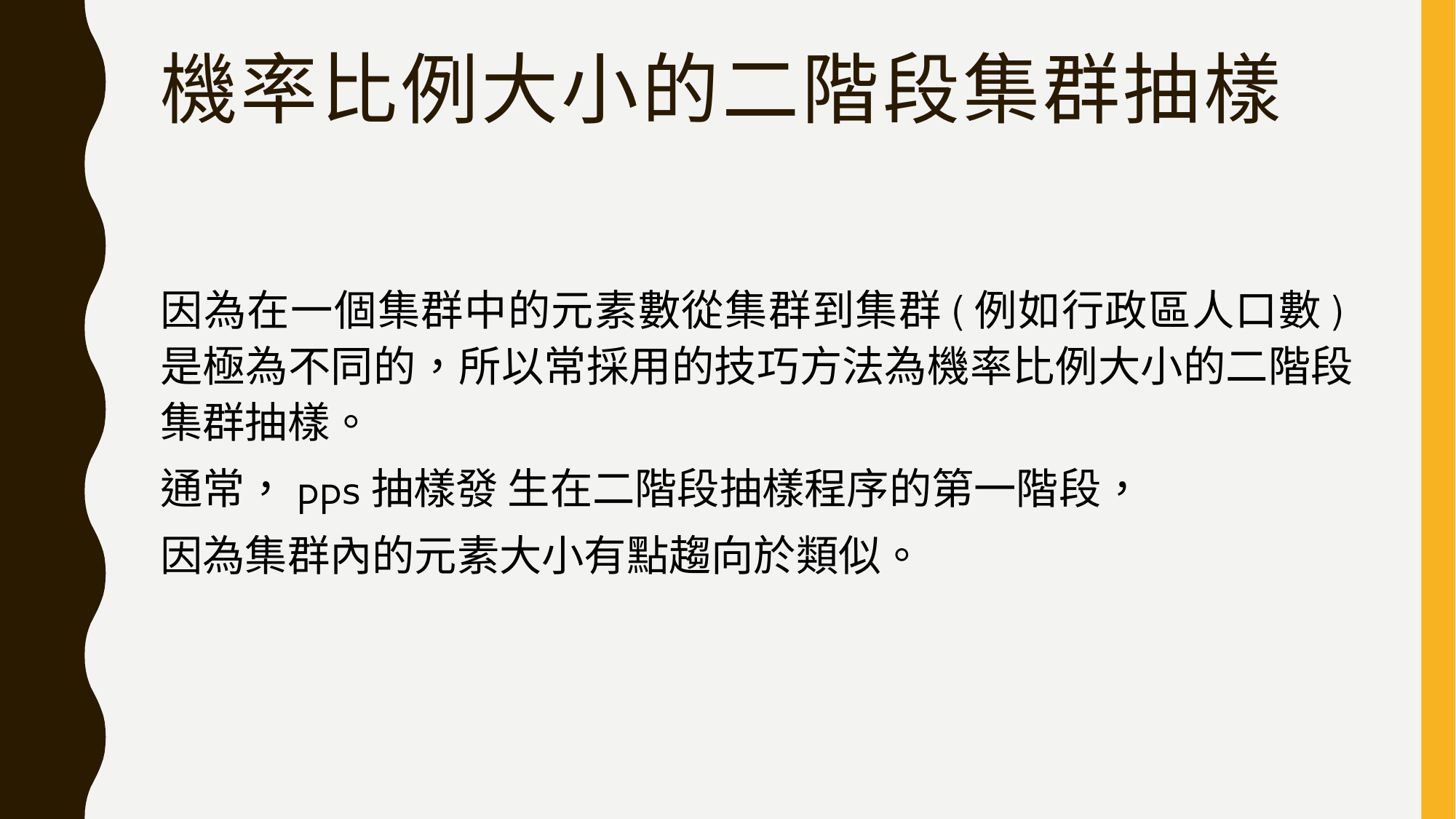

# 機率比例大小的二階段集群抽樣
因為在一個集群中的元素數從集群到集群(例如行政區人口數)是極為不同的，所以常採用的技巧方法為機率比例大小的二階段集群抽樣。
通常，pps抽樣發 生在二階段抽樣程序的第一階段，
因為集群內的元素大小有點趨向於類似。